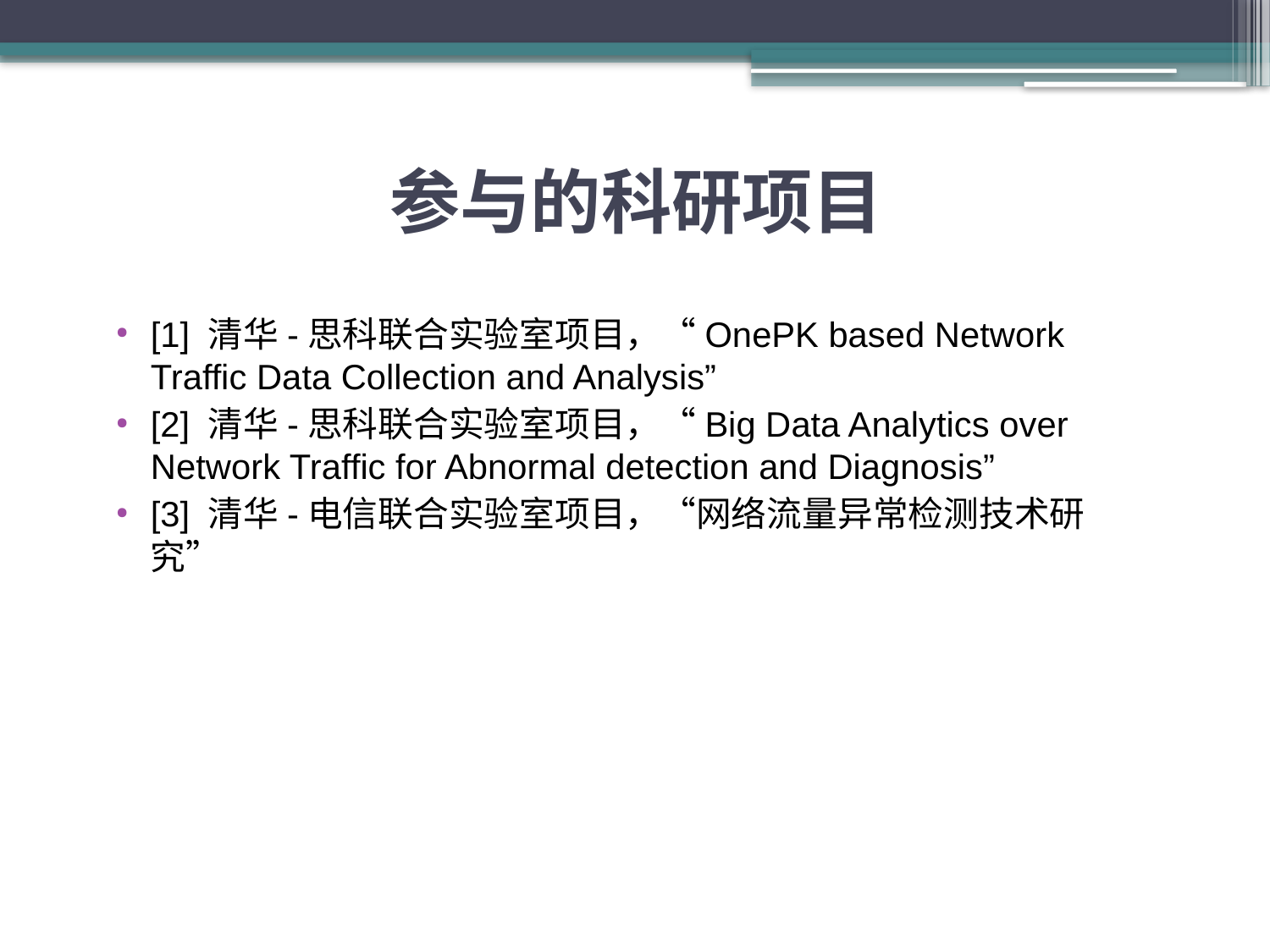

# 参与的科研项目
[1] 清华-思科联合实验室项目，“OnePK based Network Traffic Data Collection and Analysis”
[2] 清华-思科联合实验室项目，“Big Data Analytics over Network Traffic for Abnormal detection and Diagnosis”
[3] 清华-电信联合实验室项目，“网络流量异常检测技术研究”